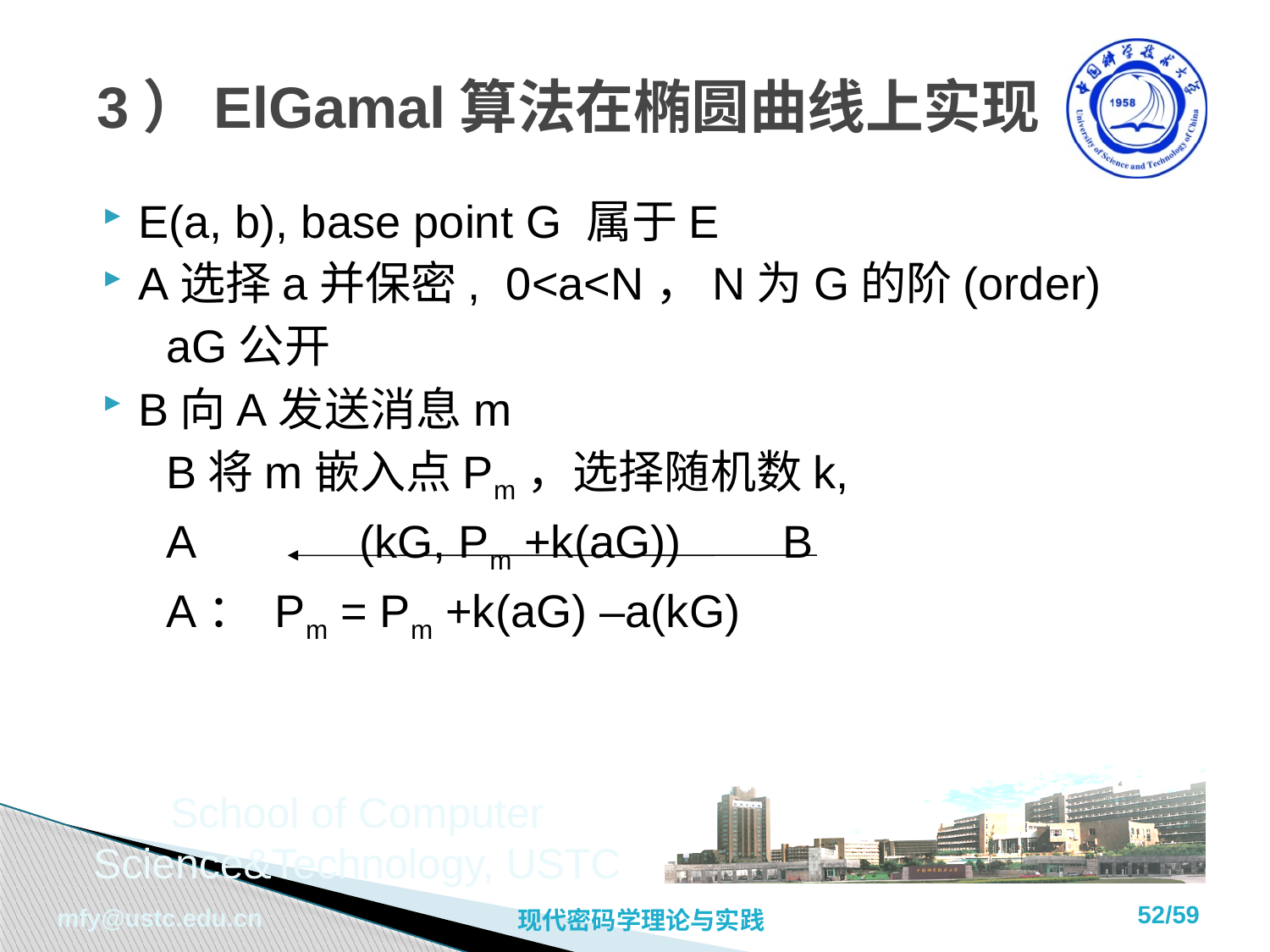

# 3）ElGamal算法在椭圆曲线上实现
E(a, b), base point G 属于E
A选择a并保密,  0<a<N，N为G的阶(order)
     aG公开
B向A发送消息m
     B将m嵌入点Pm，选择随机数k,
     A             (kG, Pm +k(aG))        B
     A： Pm = Pm +k(aG) –a(kG)